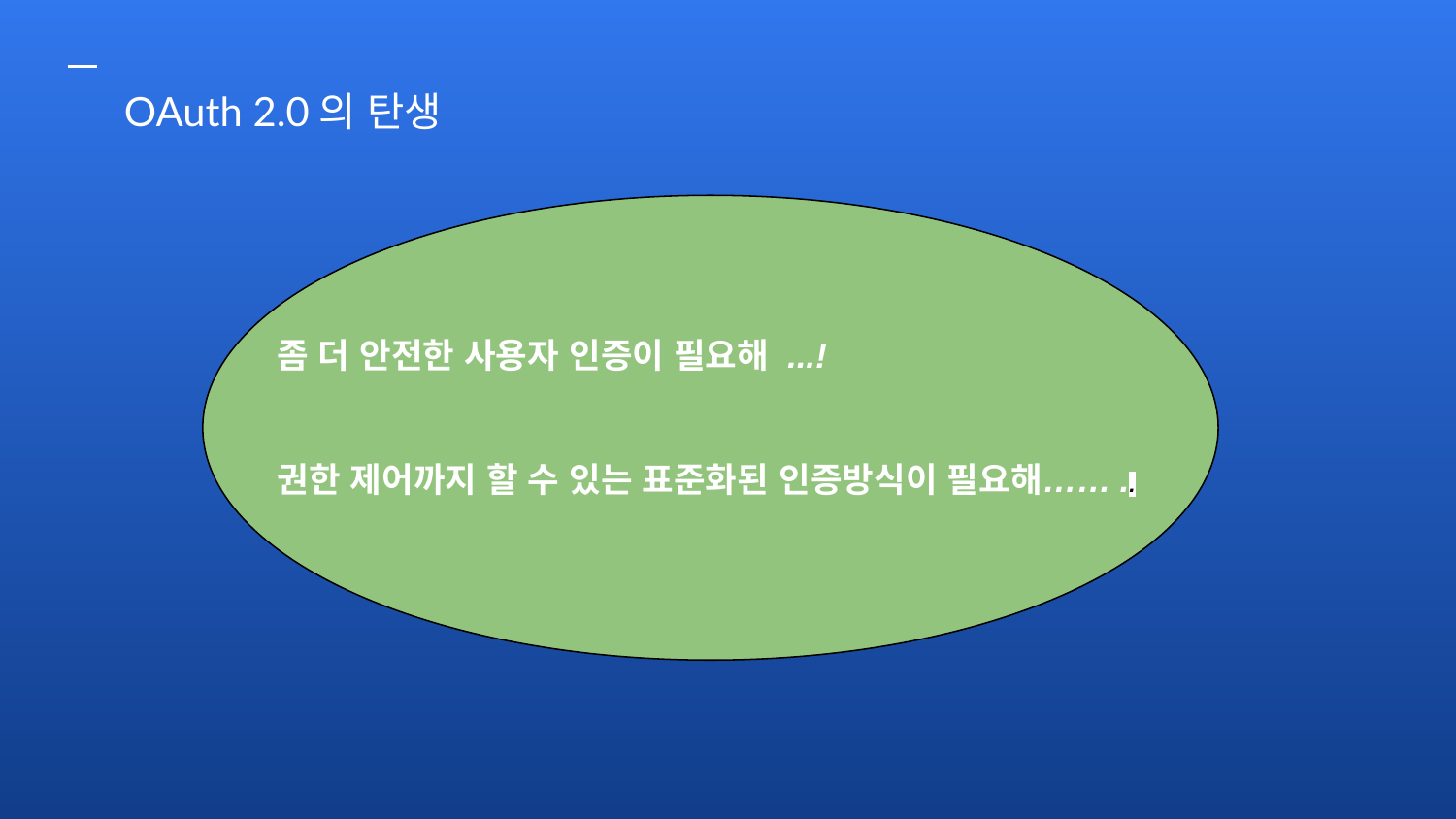

OAuth 2.0의 탄생

좀 더 안전한 사용자 인증이 필요해 ...!

권한 제어까지 할 수 있는 표준화된 인증방식이 필요해……..